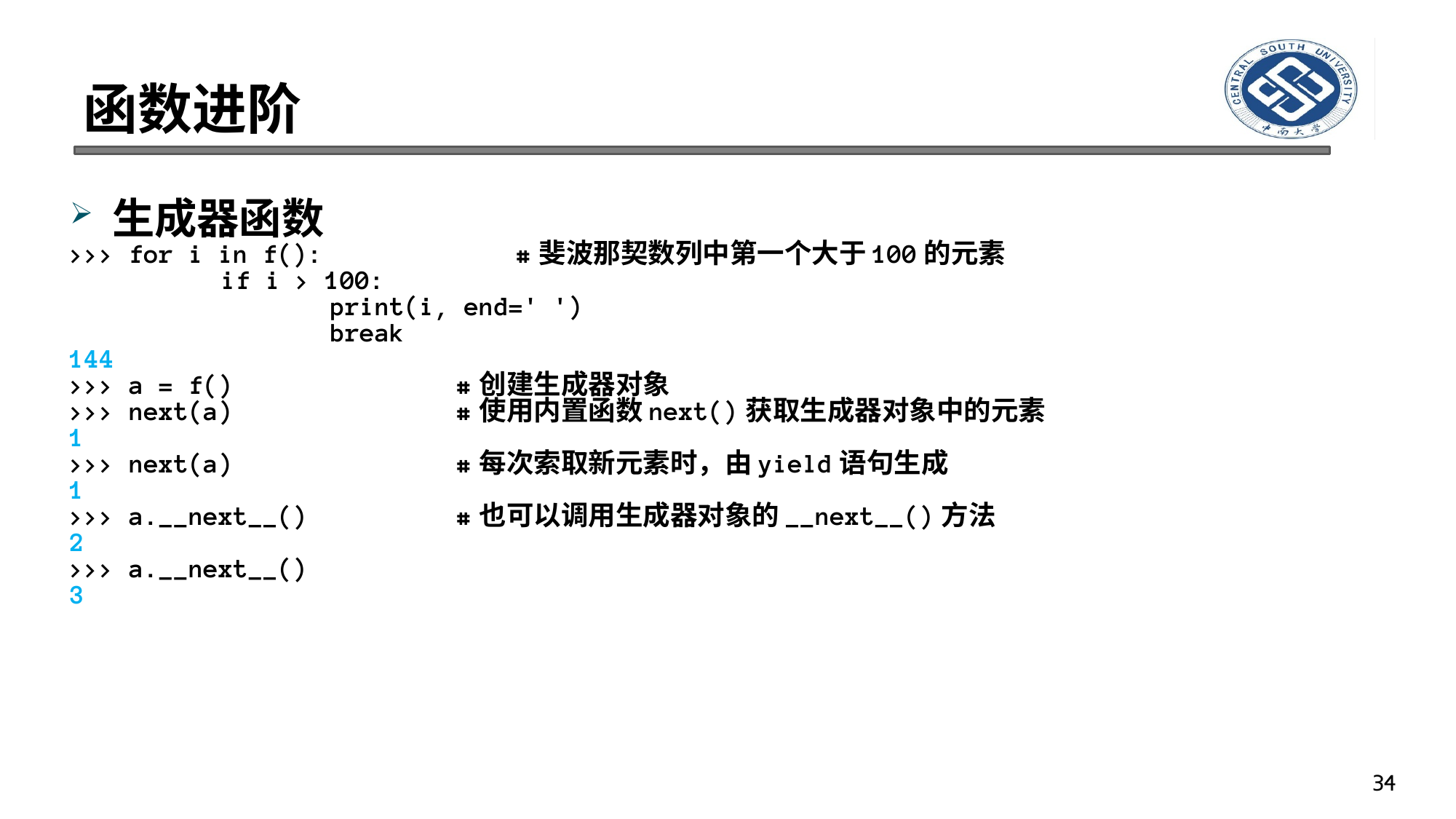

# 函数进阶
生成器函数
>>> for i in f():             #斐波那契数列中第一个大于100的元素
		if i > 100:
			print(i, end=' ')
			break
144
>>> a = f()               #创建生成器对象
>>> next(a)               #使用内置函数next()获取生成器对象中的元素
1
>>> next(a)               #每次索取新元素时，由yield语句生成
1
>>> a.__next__()          #也可以调用生成器对象的__next__()方法
2
>>> a.__next__()
3
34